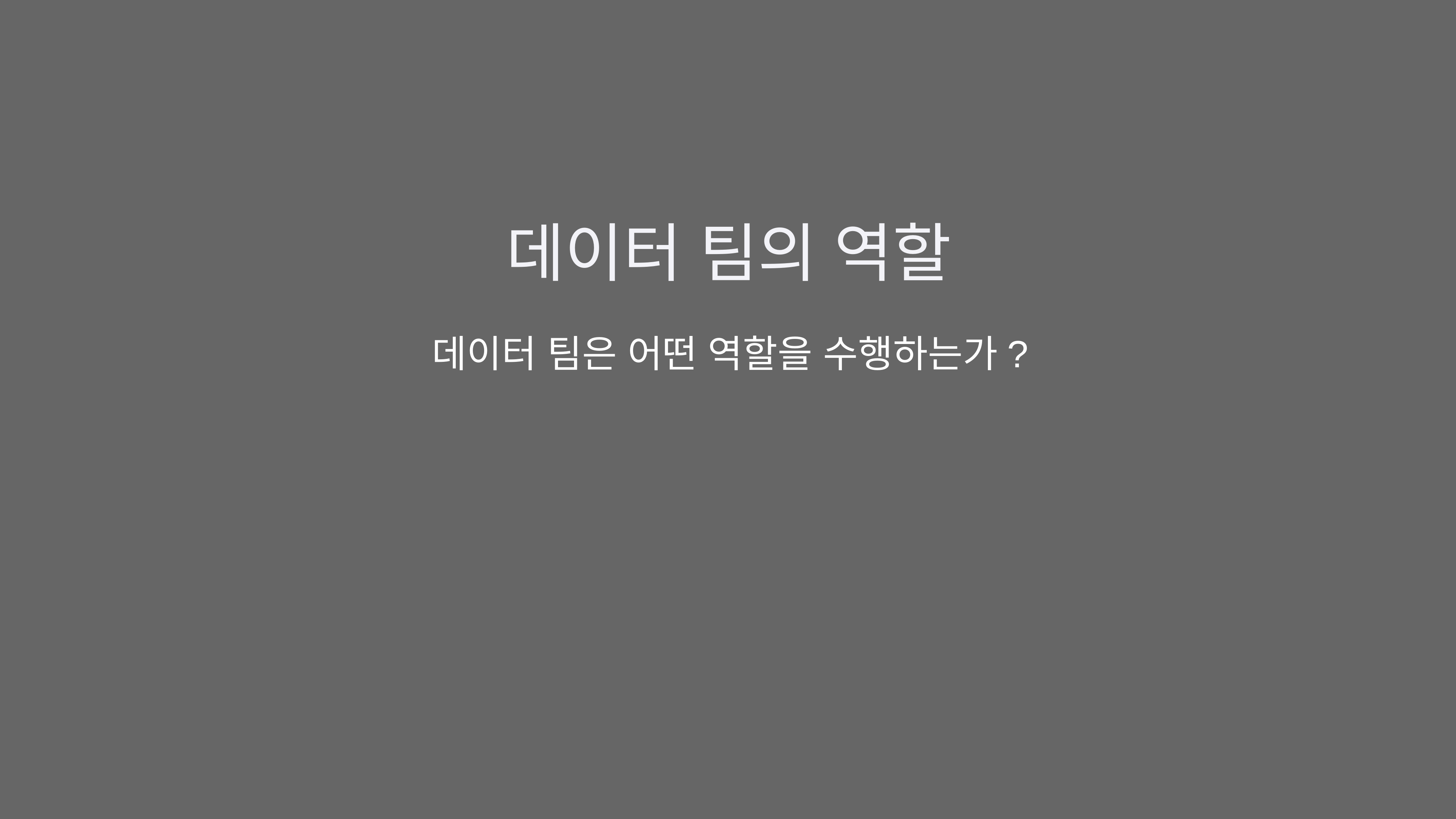

# 데이터 팀의 역할
데이터 팀은 어떤 역할을 수행하는가?